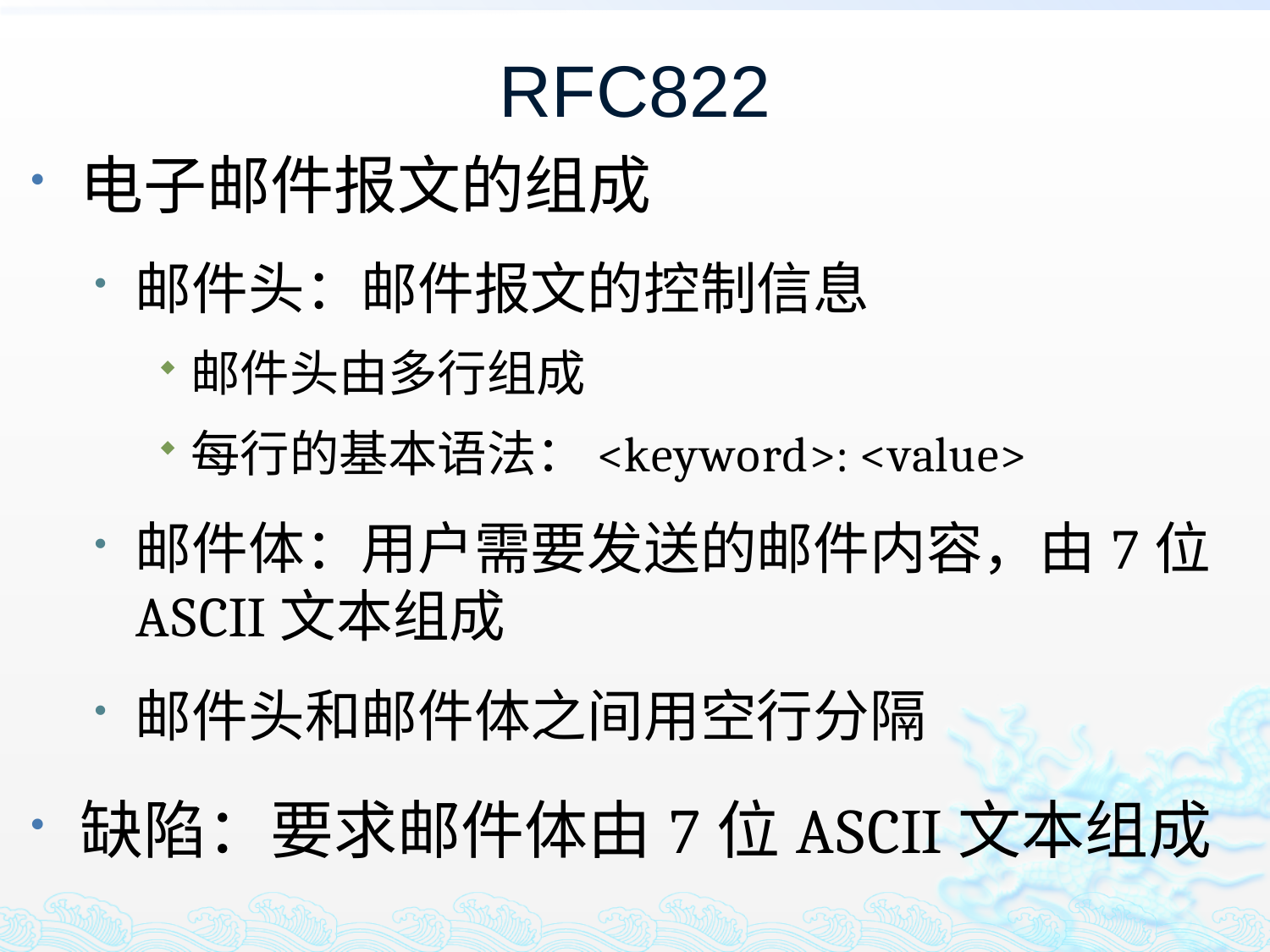

# RFC822
电子邮件报文的组成
邮件头：邮件报文的控制信息
邮件头由多行组成
每行的基本语法：<keyword>: <value>
邮件体：用户需要发送的邮件内容，由7位ASCII文本组成
邮件头和邮件体之间用空行分隔
缺陷：要求邮件体由7位ASCII文本组成